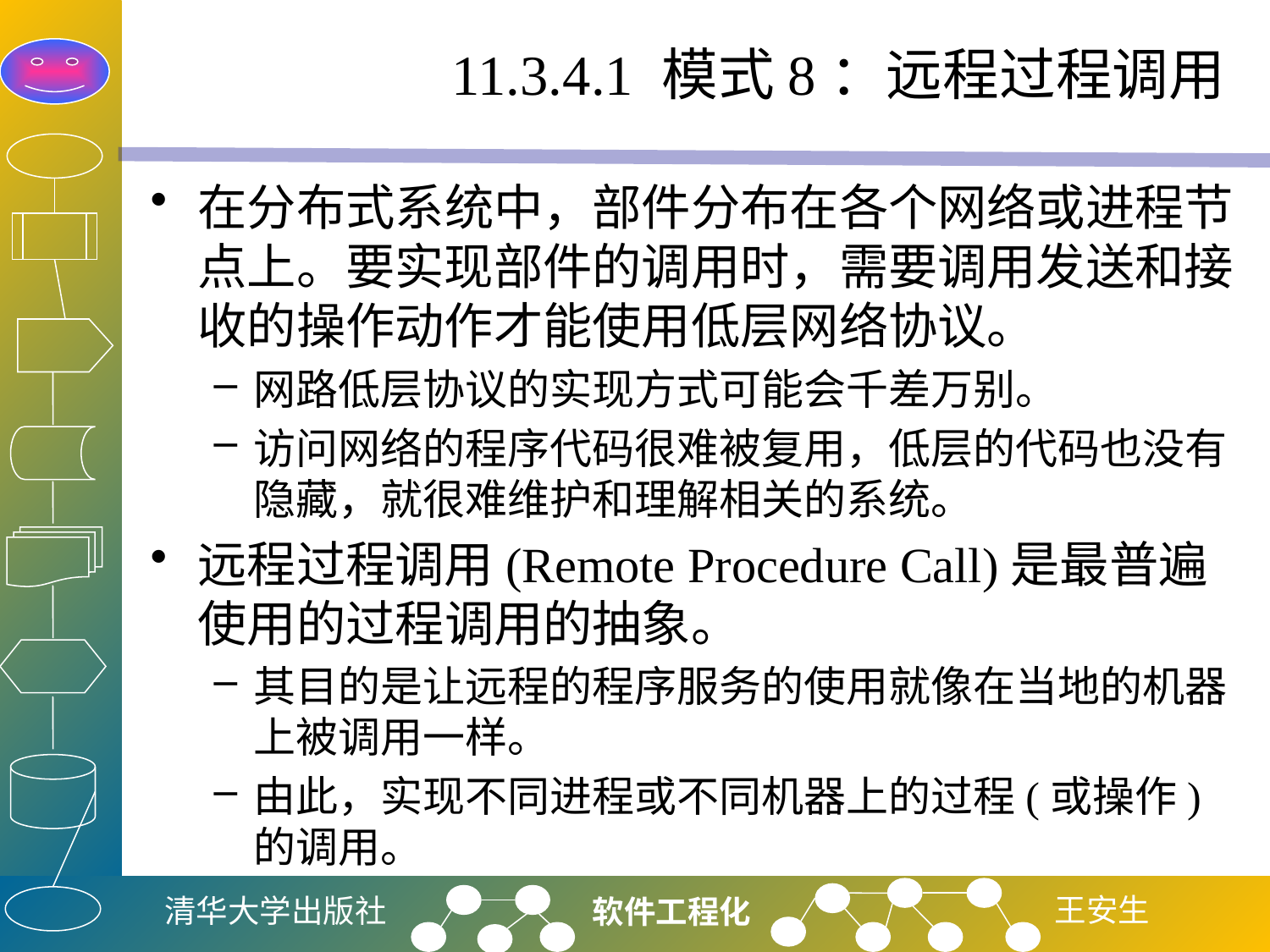

# 11.3.4.1 模式8：远程过程调用
在分布式系统中，部件分布在各个网络或进程节点上。要实现部件的调用时，需要调用发送和接收的操作动作才能使用低层网络协议。
网路低层协议的实现方式可能会千差万别。
访问网络的程序代码很难被复用，低层的代码也没有隐藏，就很难维护和理解相关的系统。
远程过程调用(Remote Procedure Call)是最普遍使用的过程调用的抽象。
其目的是让远程的程序服务的使用就像在当地的机器上被调用一样。
由此，实现不同进程或不同机器上的过程(或操作)的调用。